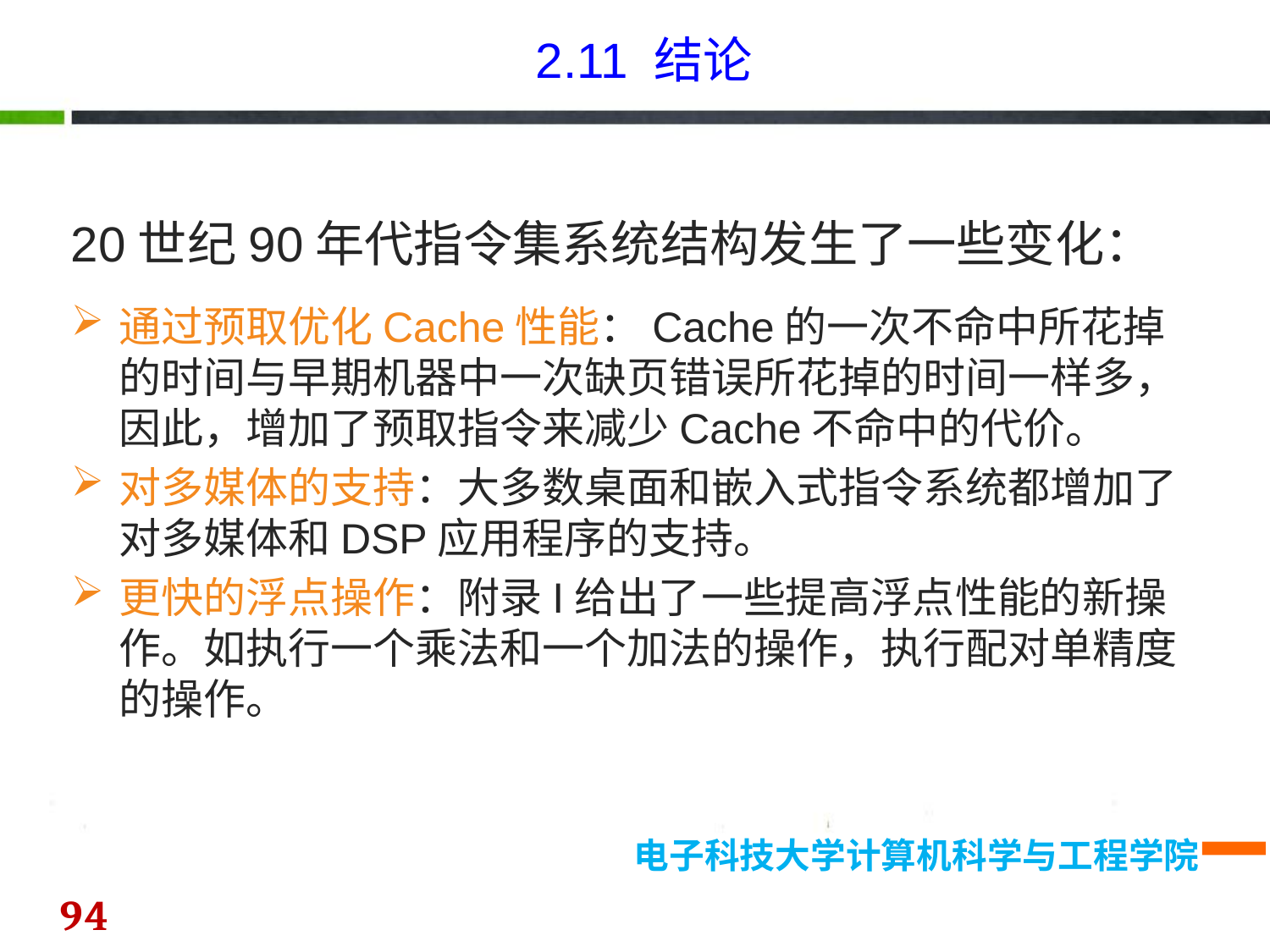

2.11 结论
20世纪90年代指令集系统结构发生了一些变化：

通过预取优化Cache性能：Cache的一次不命中所花掉的时间与早期机器中一次缺页错误所花掉的时间一样多，因此，增加了预取指令来减少Cache不命中的代价。
对多媒体的支持：大多数桌面和嵌入式指令系统都增加了对多媒体和DSP应用程序的支持。
更快的浮点操作：附录I给出了一些提高浮点性能的新操作。如执行一个乘法和一个加法的操作，执行配对单精度的操作。